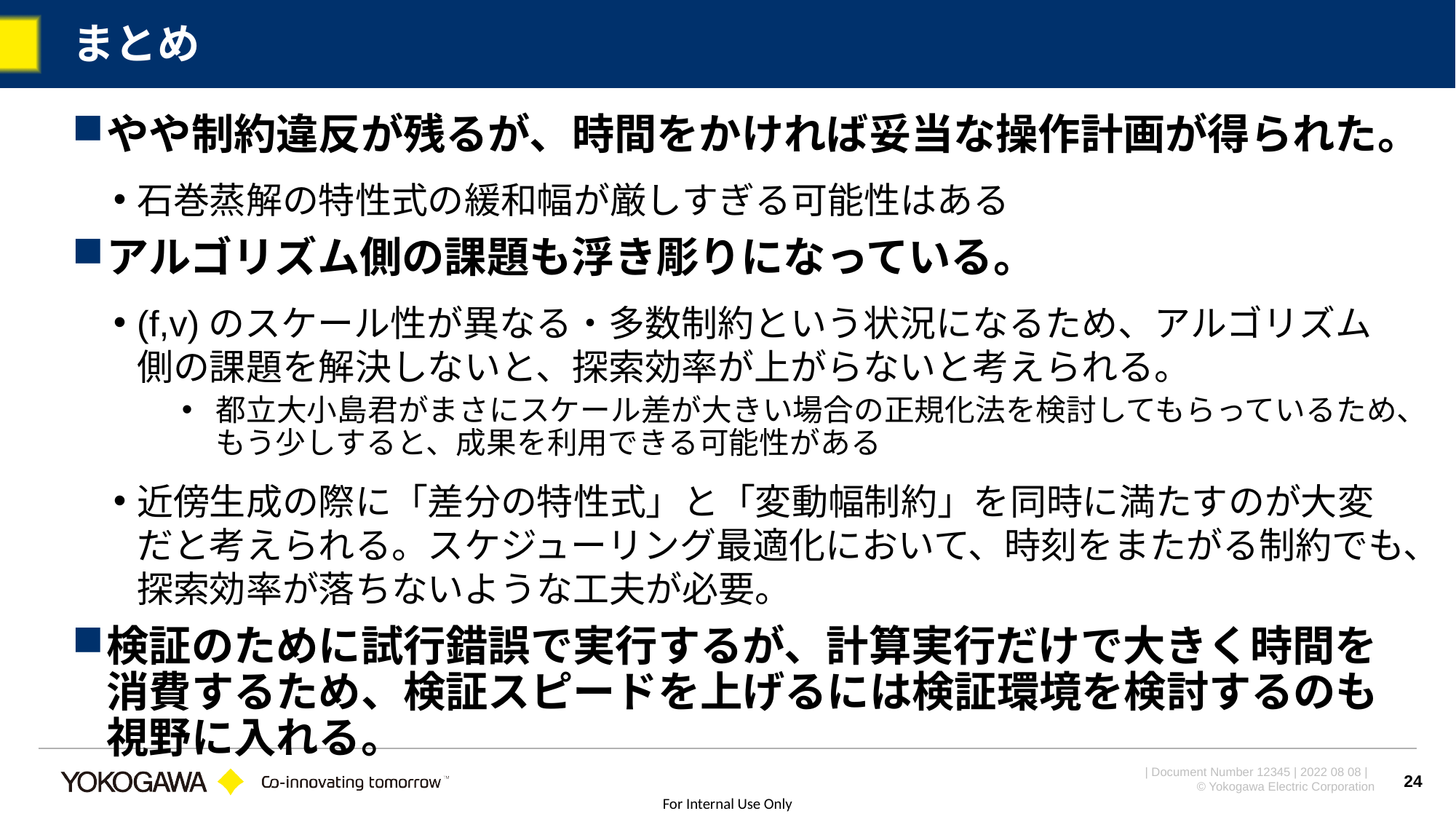

# まとめ
やや制約違反が残るが、時間をかければ妥当な操作計画が得られた。
石巻蒸解の特性式の緩和幅が厳しすぎる可能性はある
アルゴリズム側の課題も浮き彫りになっている。
(f,v)のスケール性が異なる・多数制約という状況になるため、アルゴリズム側の課題を解決しないと、探索効率が上がらないと考えられる。
都立大小島君がまさにスケール差が大きい場合の正規化法を検討してもらっているため、もう少しすると、成果を利用できる可能性がある
近傍生成の際に「差分の特性式」と「変動幅制約」を同時に満たすのが大変だと考えられる。スケジューリング最適化において、時刻をまたがる制約でも、探索効率が落ちないような工夫が必要。
検証のために試行錯誤で実行するが、計算実行だけで大きく時間を消費するため、検証スピードを上げるには検証環境を検討するのも視野に入れる。
24